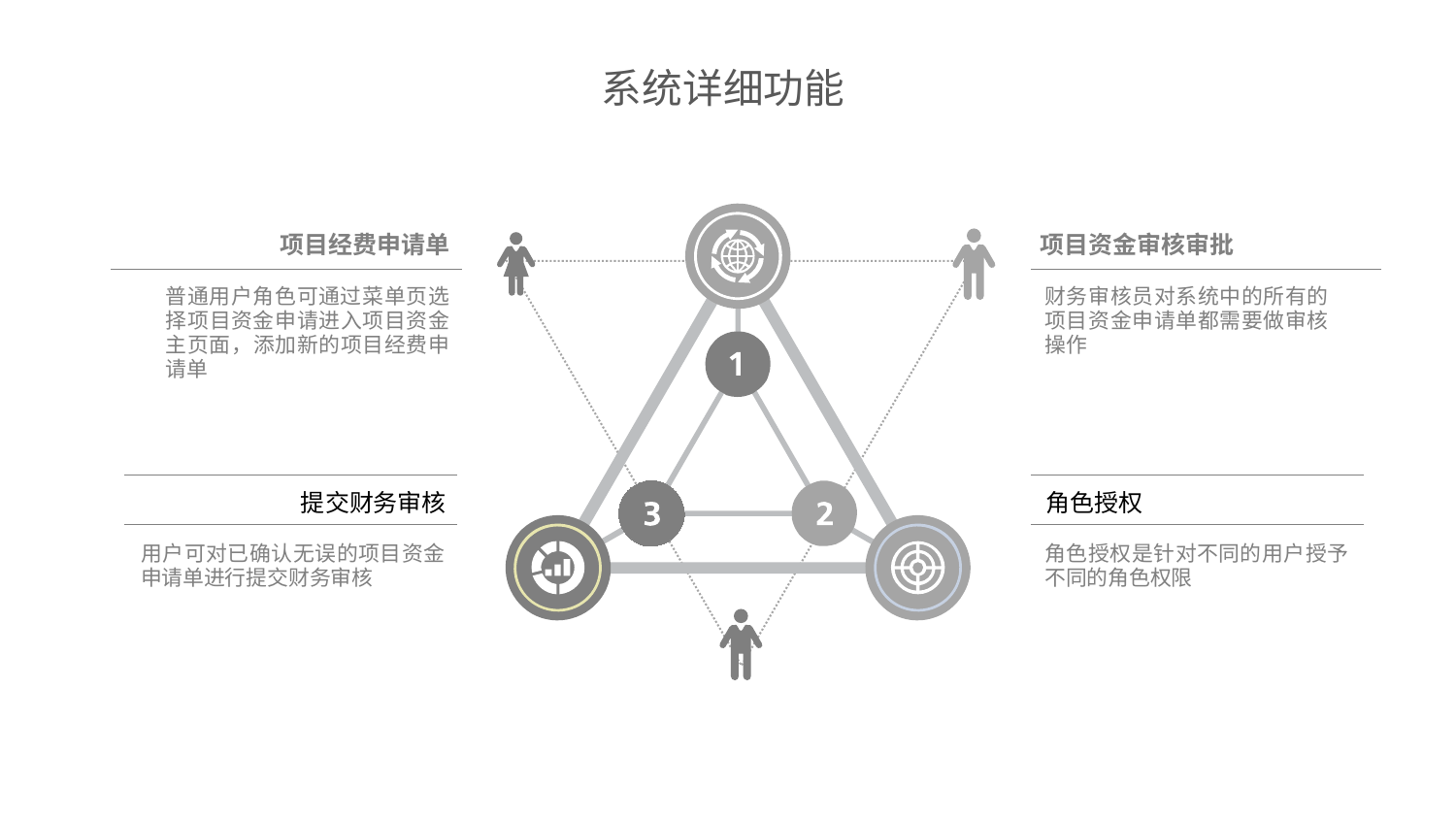

系统详细功能

项目经费申请单
普通用户角色可通过菜单页选择项目资金申请进入项目资金主页面，添加新的项目经费申请单
提交财务审核
用户可对已确认无误的项目资金申请单进行提交财务审核
项目资金审核审批
财务审核员对系统中的所有的项目资金申请单都需要做审核操作
角色授权
角色授权是针对不同的用户授予不同的角色权限